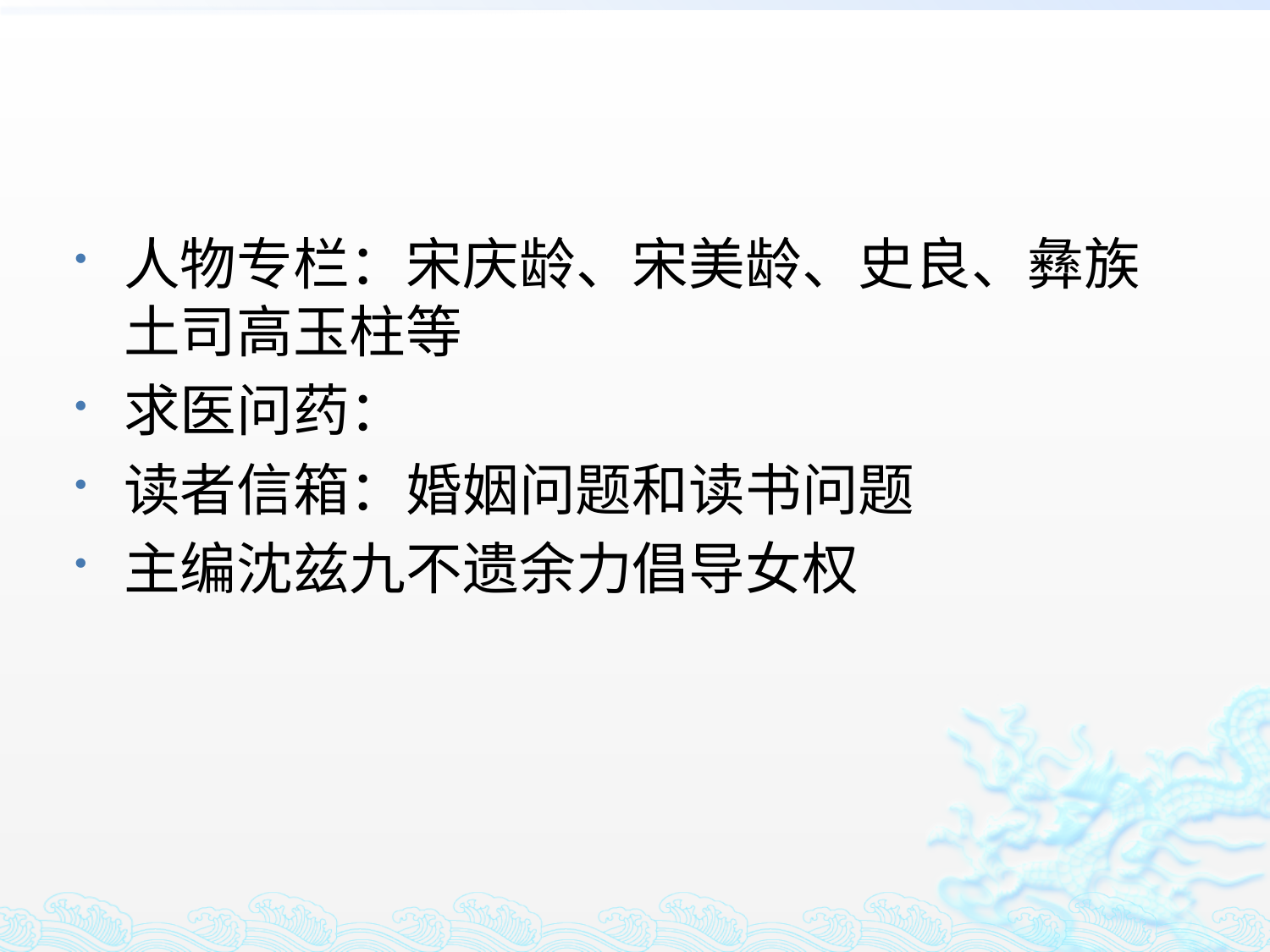

#
人物专栏：宋庆龄、宋美龄、史良、彝族土司高玉柱等
求医问药：
读者信箱：婚姻问题和读书问题
主编沈兹九不遗余力倡导女权